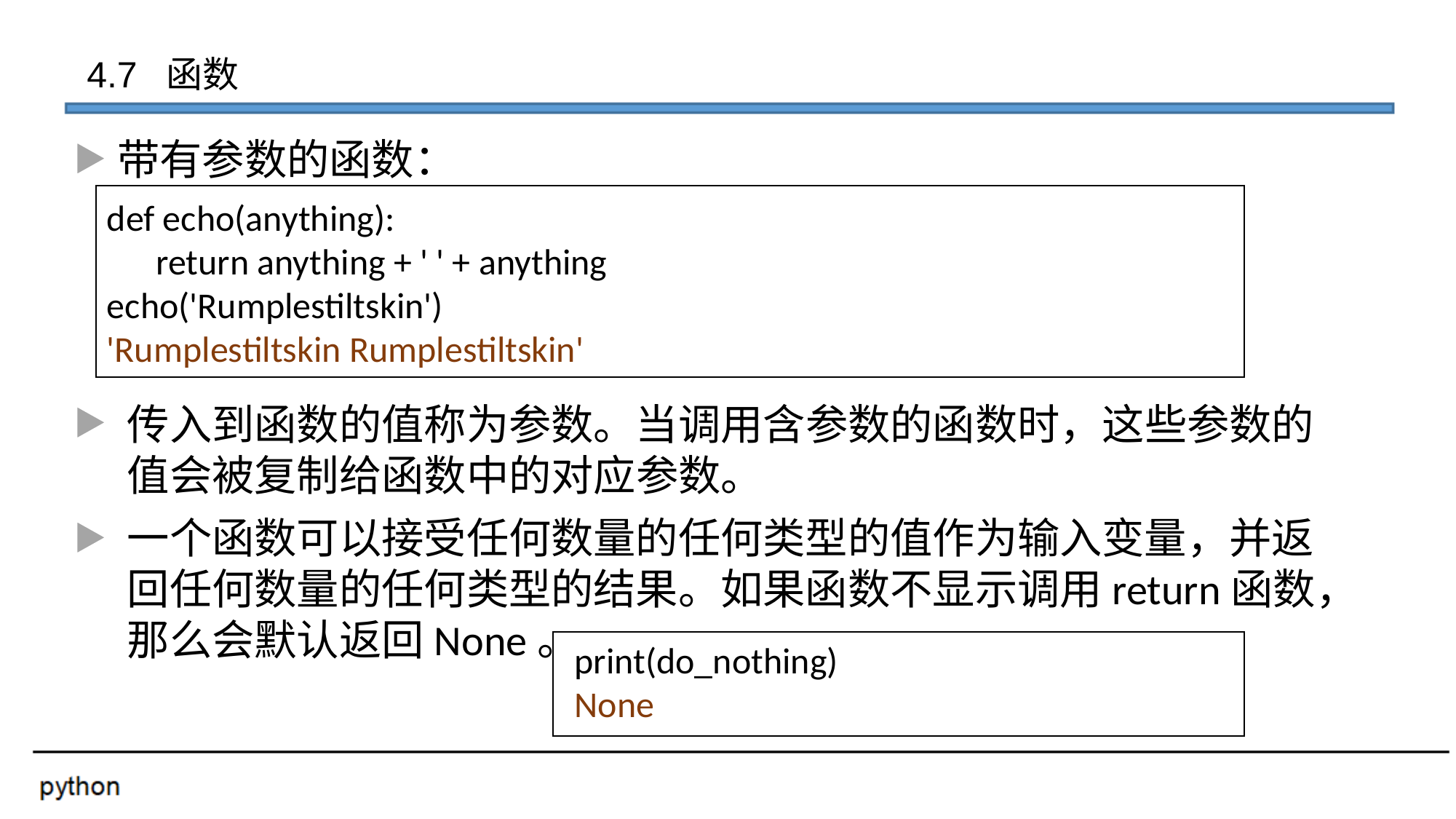

4.7  函数
带有参数的函数：

def echo(anything):
      return anything + ' ' + anything
echo('Rumplestiltskin')
'Rumplestiltskin Rumplestiltskin'
传入到函数的值称为参数。当调用含参数的函数时，这些参数的值会被复制给函数中的对应参数。

一个函数可以接受任何数量的任何类型的值作为输入变量，并返回任何数量的任何类型的结果。如果函数不显示调用return函数，那么会默认返回None。

print(do_nothing)
None
36